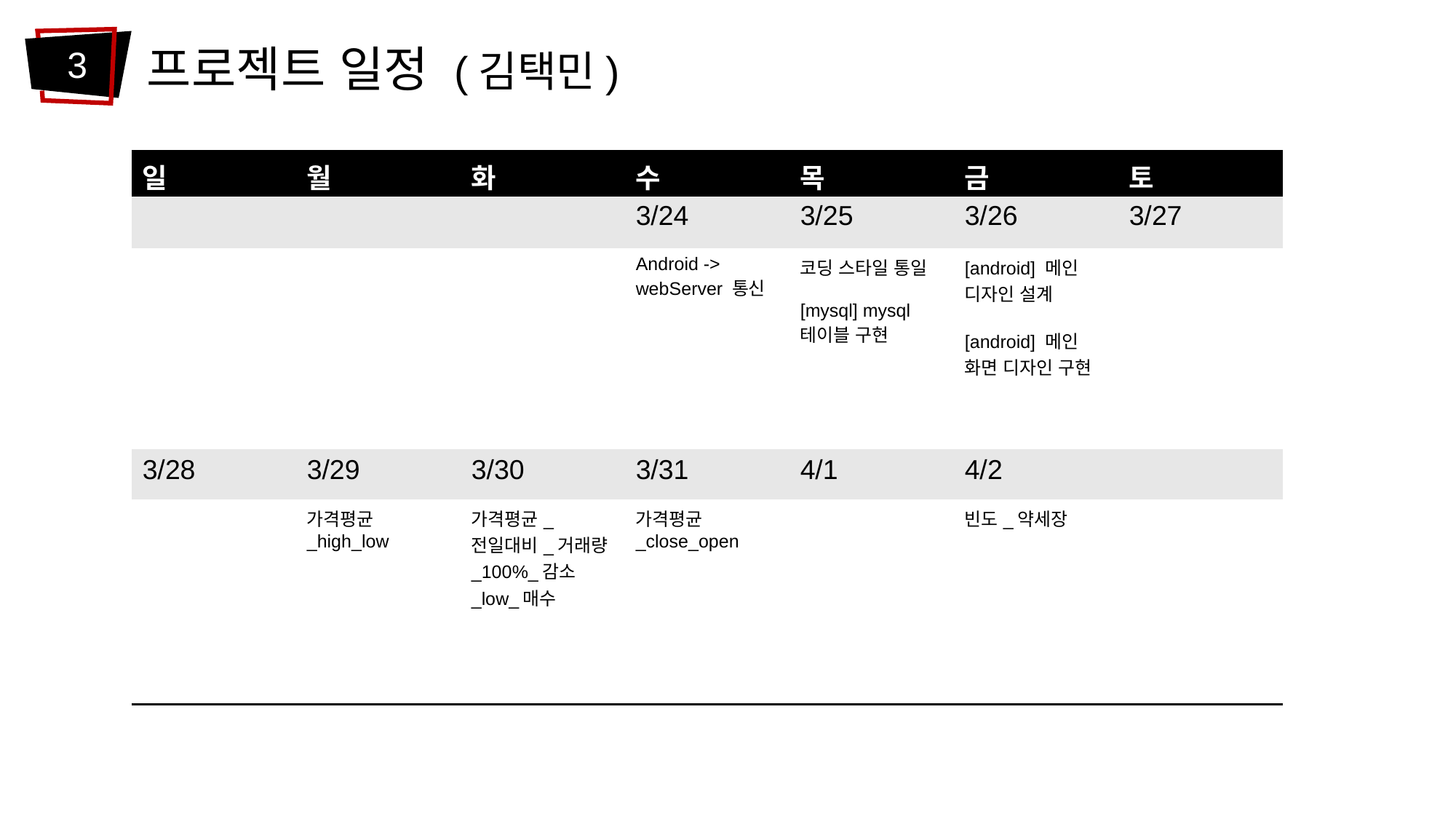

프로젝트 일정 (김택민)
3
| 일 | 월 | 화 | 수 | 목 | 금 | 토 |
| --- | --- | --- | --- | --- | --- | --- |
|  |  |  | 3/24 | 3/25 | 3/26 | 3/27 |
|  |  |  | Android -> webServer 통신 | 코딩 스타일 통일 [mysql] mysql 테이블 구현 | [android] 메인 디자인 설계 [android] 메인 화면 디자인 구현 |  |
| 3/28 | 3/29 | 3/30 | 3/31 | 4/1 | 4/2 |  |
|  | 가격평균\_high\_low | 가격평균\_전일대비\_거래량\_100%\_감소\_low\_매수 | 가격평균\_close\_open |  | 빈도\_약세장 |  |